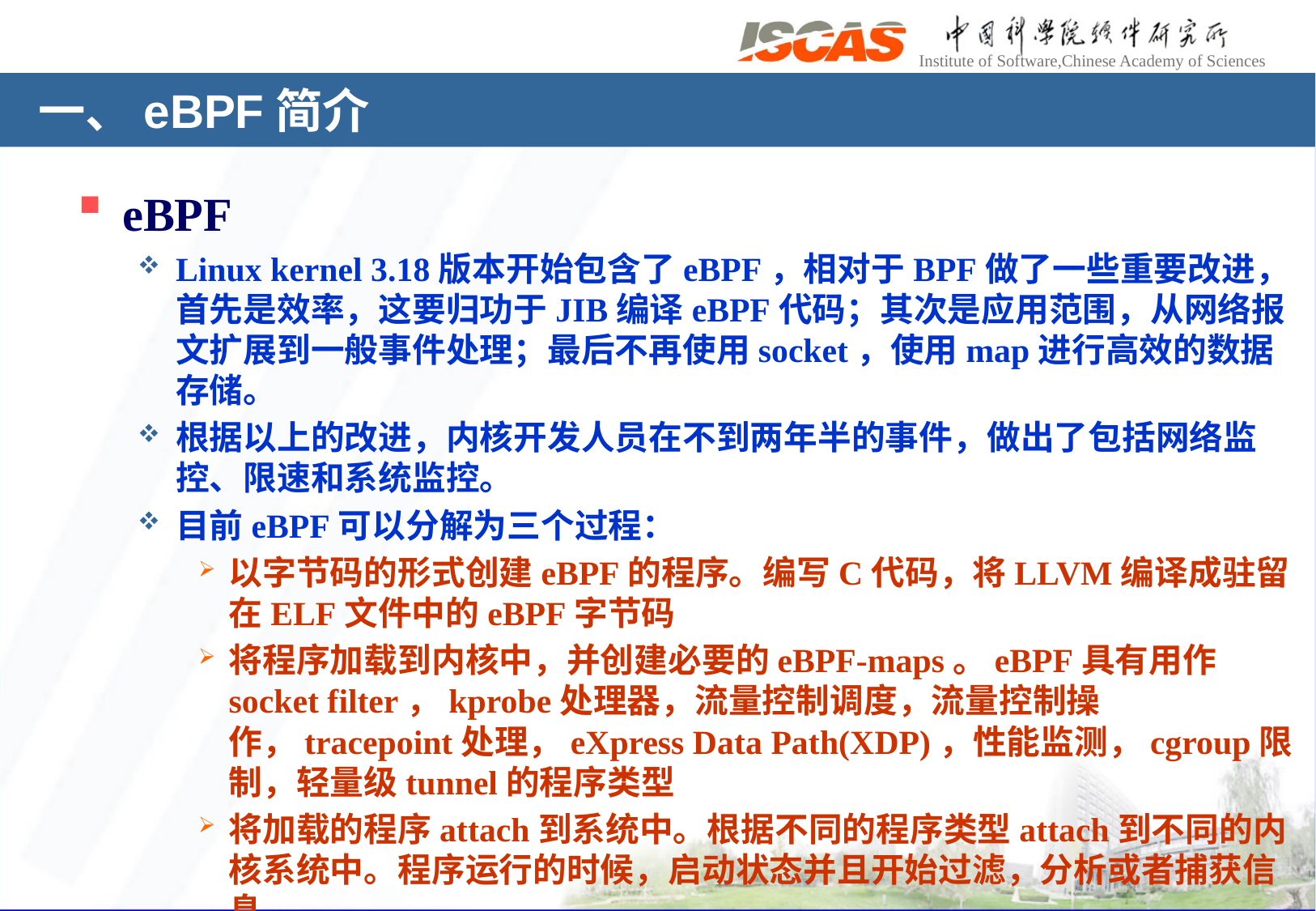

# 一、eBPF简介
eBPF
Linux kernel 3.18版本开始包含了eBPF，相对于BPF做了一些重要改进，首先是效率，这要归功于JIB编译eBPF代码；其次是应用范围，从网络报文扩展到一般事件处理；最后不再使用socket，使用map进行高效的数据存储。
根据以上的改进，内核开发人员在不到两年半的事件，做出了包括网络监控、限速和系统监控。
目前eBPF可以分解为三个过程：
以字节码的形式创建eBPF的程序。编写C代码，将LLVM编译成驻留在ELF文件中的eBPF字节码
将程序加载到内核中，并创建必要的eBPF-maps。eBPF具有用作socket filter，kprobe处理器，流量控制调度，流量控制操作，tracepoint处理，eXpress Data Path(XDP)，性能监测，cgroup限制，轻量级tunnel的程序类型
将加载的程序attach到系统中。根据不同的程序类型attach到不同的内核系统中。程序运行的时候，启动状态并且开始过滤，分析或者捕获信息